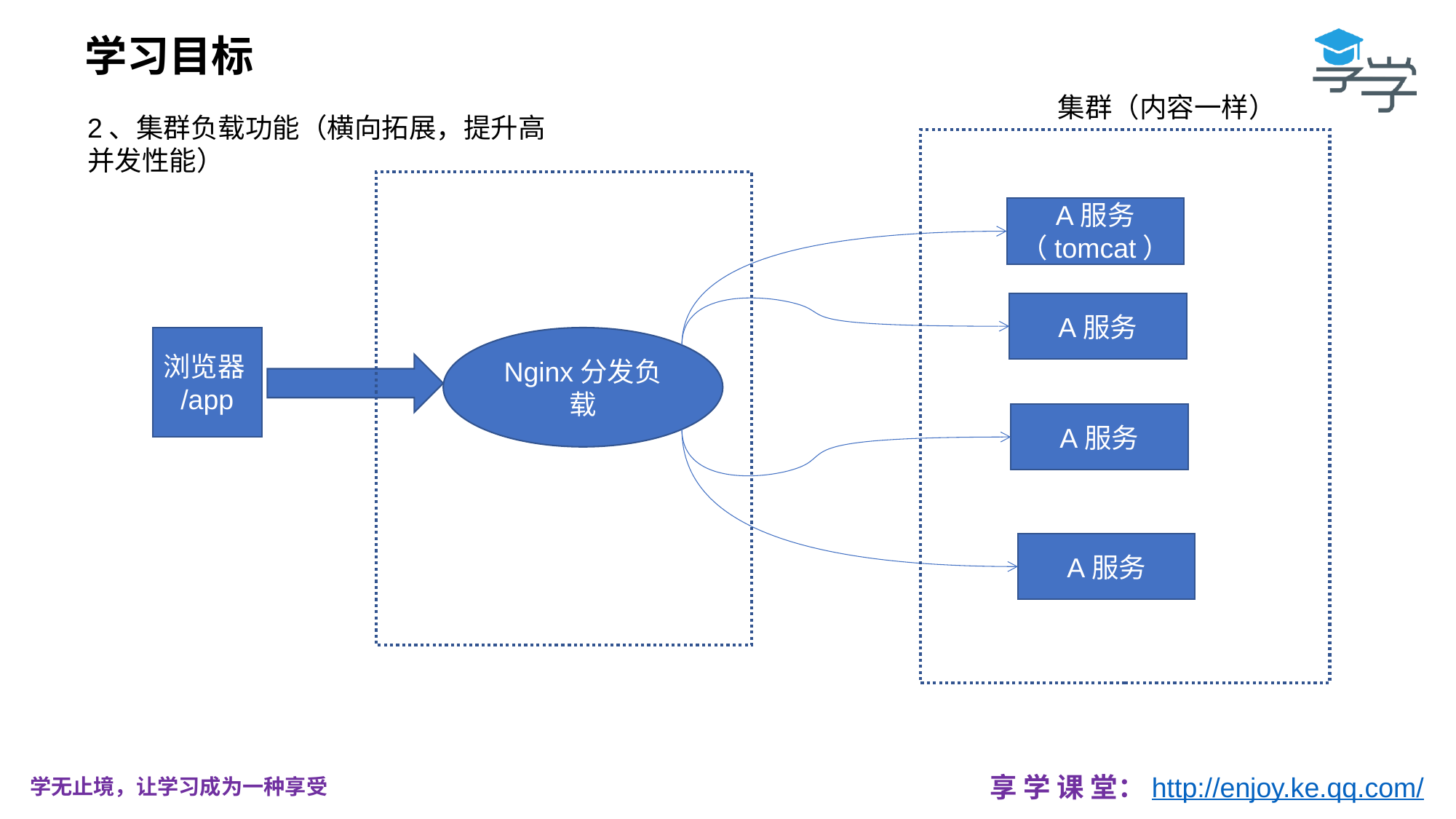

学习目标
集群（内容一样）
2、集群负载功能（横向拓展，提升高并发性能）

A服务（tomcat）
A服务
浏览器/app
Nginx分发负载

A服务
A服务